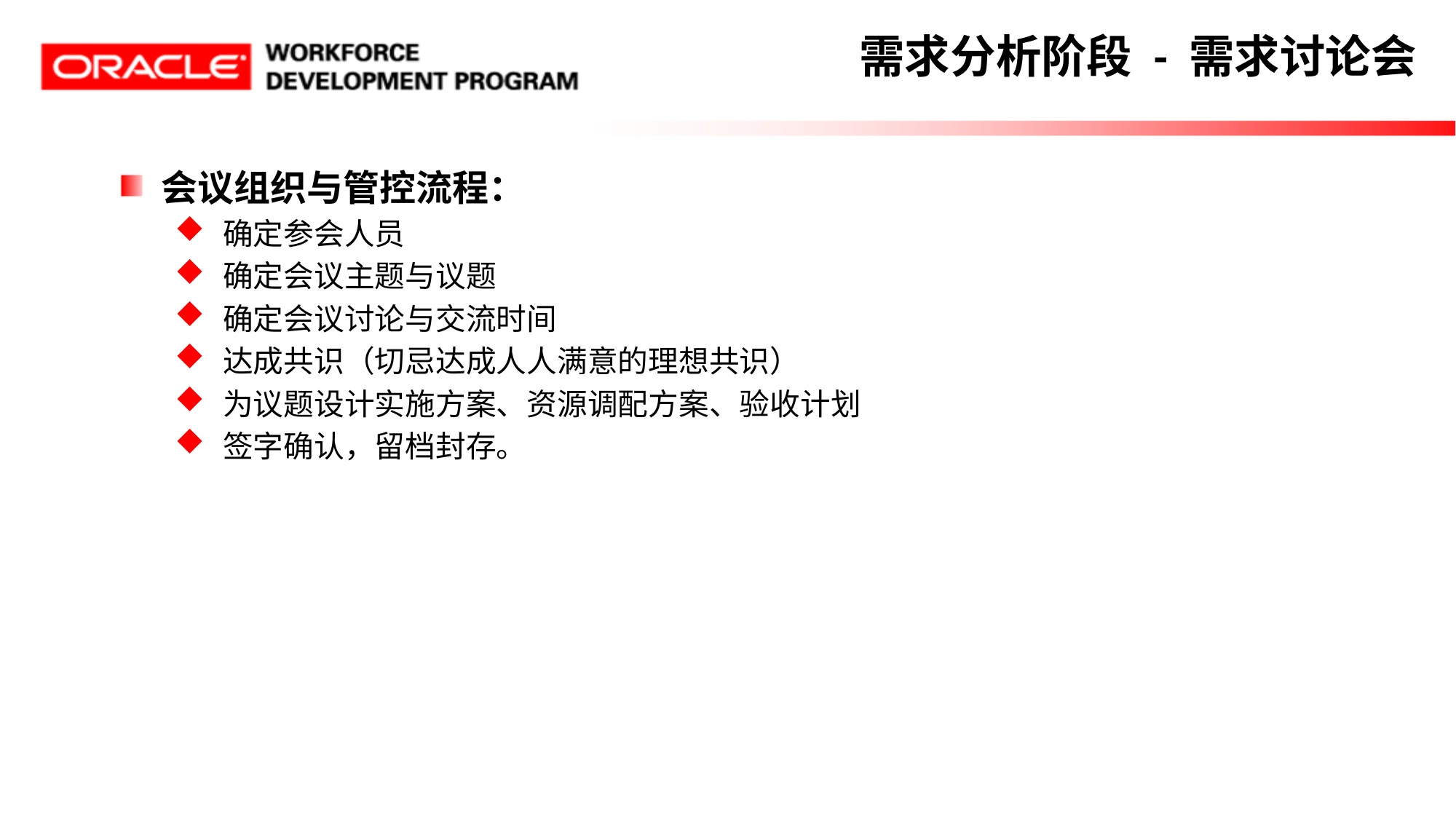

# 需求分析阶段 - 需求讨论会
会议组织与管控流程：
 确定参会人员
 确定会议主题与议题
 确定会议讨论与交流时间
 达成共识（切忌达成人人满意的理想共识）
 为议题设计实施方案、资源调配方案、验收计划
 签字确认，留档封存。